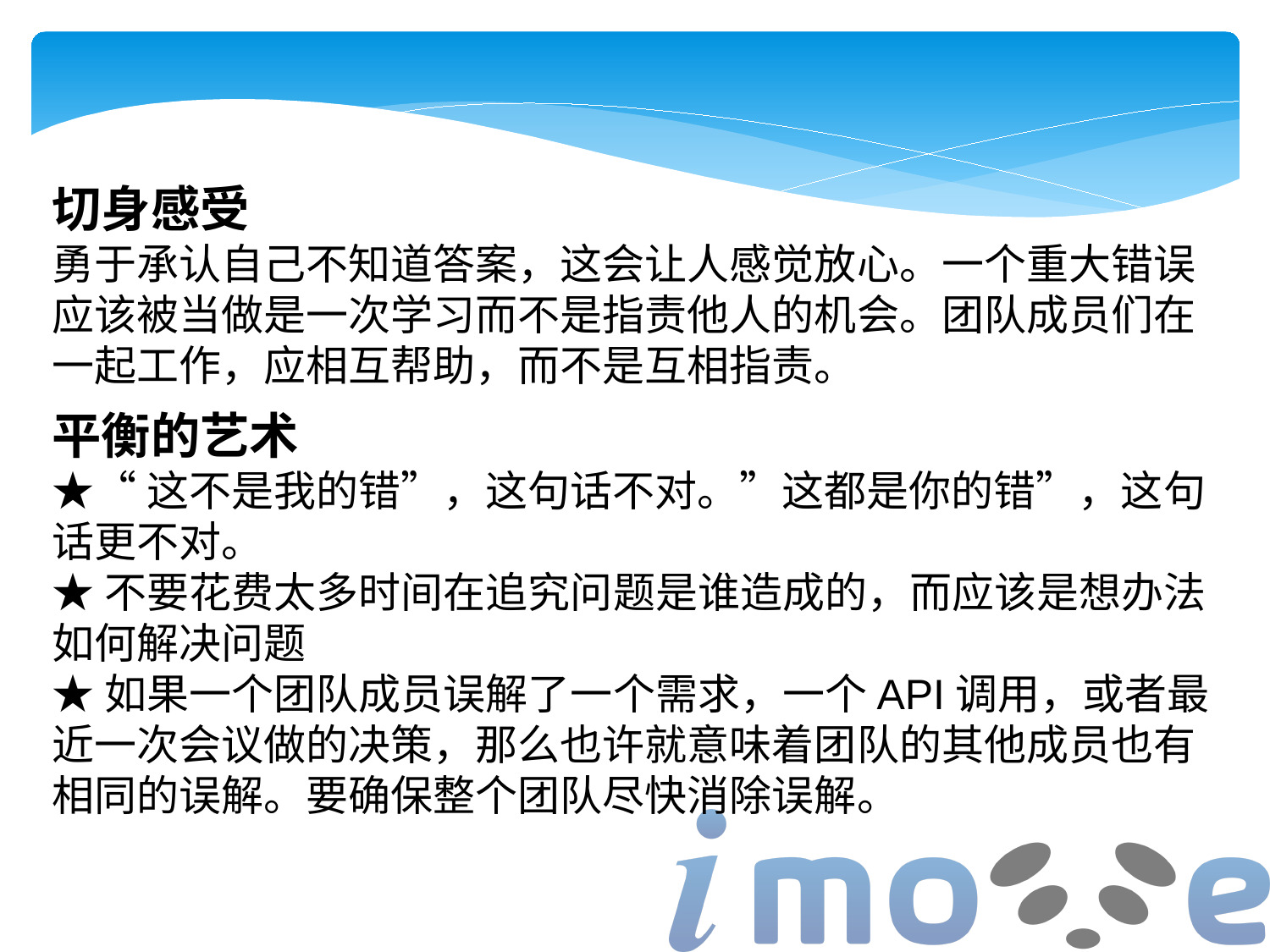

切身感受
勇于承认自己不知道答案，这会让人感觉放心。一个重大错误应该被当做是一次学习而不是指责他人的机会。团队成员们在一起工作，应相互帮助，而不是互相指责。
平衡的艺术
★“这不是我的错”，这句话不对。”这都是你的错”，这句话更不对。
★不要花费太多时间在追究问题是谁造成的，而应该是想办法如何解决问题
★如果一个团队成员误解了一个需求，一个API调用，或者最近一次会议做的决策，那么也许就意味着团队的其他成员也有相同的误解。要确保整个团队尽快消除误解。